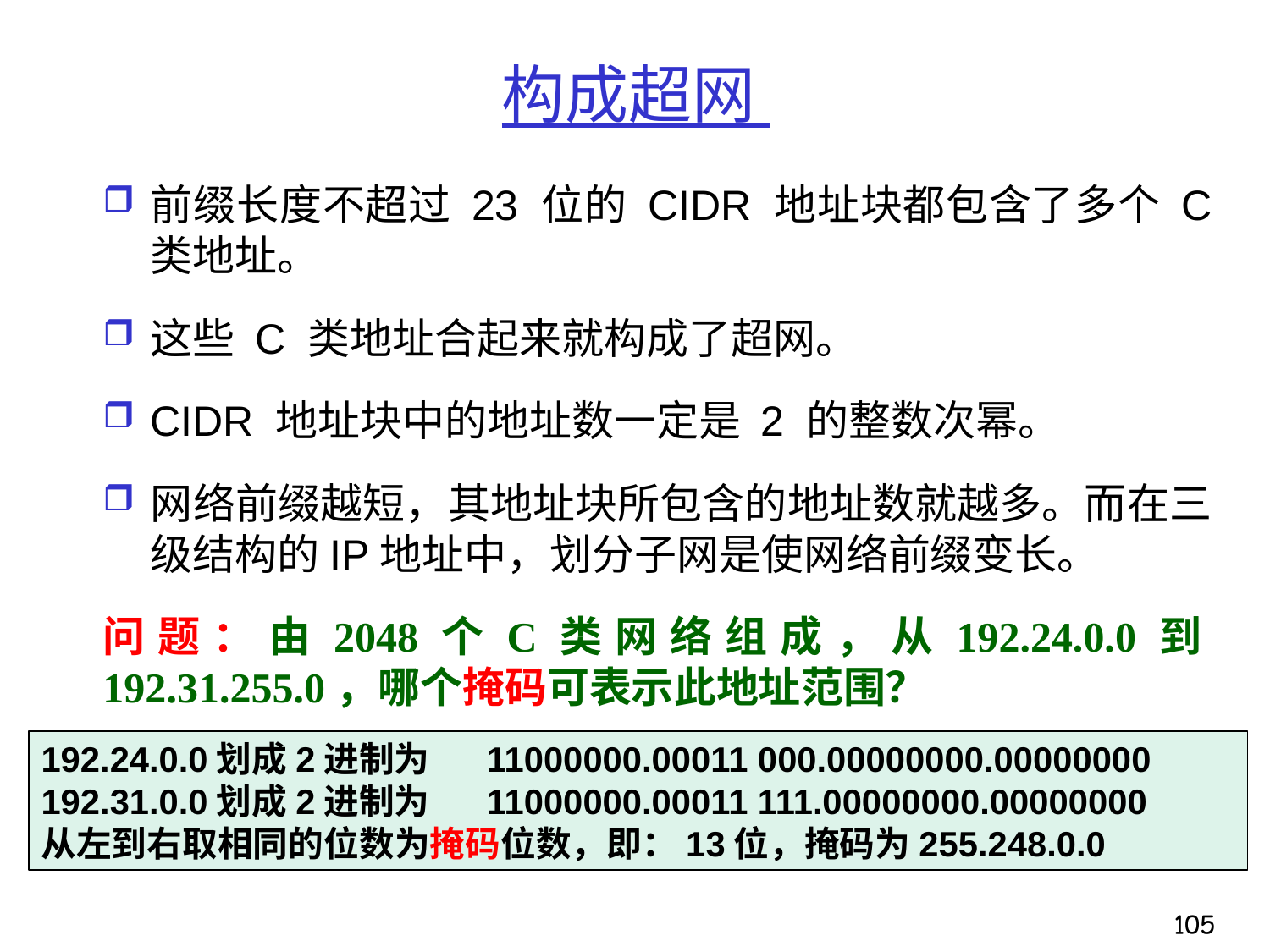

# 构成超网
前缀长度不超过 23 位的 CIDR 地址块都包含了多个 C 类地址。
这些 C 类地址合起来就构成了超网。
CIDR 地址块中的地址数一定是 2 的整数次幂。
网络前缀越短，其地址块所包含的地址数就越多。而在三级结构的IP地址中，划分子网是使网络前缀变长。
问题：由2048个C类网络组成，从192.24.0.0到192.31.255.0，哪个掩码可表示此地址范围？

192.24.0.0划成2进制为      11000000.00011 000.00000000.00000000
192.31.0.0划成2进制为      11000000.00011 111.00000000.00000000
从左到右取相同的位数为掩码位数，即：13位，掩码为255.248.0.0
105